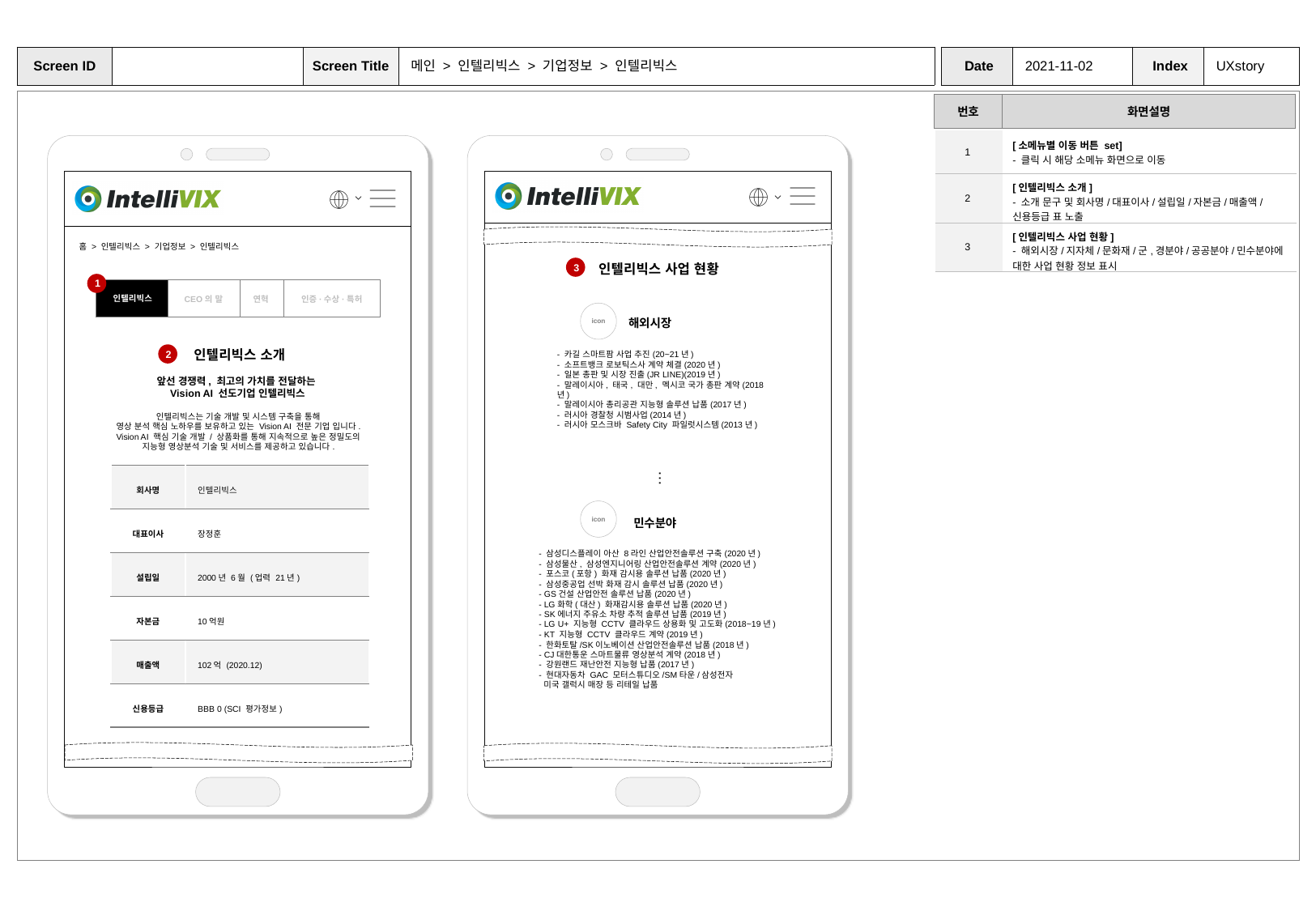

메인 > 인텔리빅스 > 기업정보 > 인텔리빅스
2021-11-02
UXstory
| 1 | [소메뉴별 이동 버튼 set] - 클릭 시 해당 소메뉴 화면으로 이동 |
| --- | --- |
| 2 | [인텔리빅스 소개] - 소개 문구 및 회사명/대표이사/설립일/자본금/매출액/신용등급 표 노출 |
| 3 | [인텔리빅스 사업 현황] - 해외시장/지자체/문화재/군,경분야/공공분야/민수분야에 대한 사업 현황 정보 표시 |

홈 > 인텔리빅스 > 기업정보 > 인텔리빅스
인텔리빅스 사업 현황
3
1

인텔리빅스
연혁
인증·수상·특허
CEO의 말
icon
해외시장
인텔리빅스 소개
- 카길 스마트팜 사업 추진(20~21년)
- 소프트뱅크 로보틱스사 계약 체결(2020년)
- 일본 총판 및 시장 진출(JR LINE)(2019년)
- 말레이시아, 태국, 대만, 멕시코 국가 총판 계약(2018년)
- 말레이시아 총리공관 지능형 솔루션 납품(2017년)
- 러시아 경찰청 시범사업(2014년)
- 러시아 모스크바 Safety City 파일럿시스템(2013년)
2
앞선 경쟁력, 최고의 가치를 전달하는
Vision AI 선도기업 인텔리빅스

인텔리빅스는 기술 개발 및 시스템 구축을 통해
영상 분석 핵심 노하우를 보유하고 있는 Vision AI 전문 기업 입니다.
Vision AI 핵심 기술 개발 / 상품화를 통해 지속적으로 높은 정밀도의
지능형 영상분석 기술 및 서비스를 제공하고 있습니다.

…
| 회사명 | 인텔리빅스 |
| --- | --- |
| 대표이사 | 장정훈 |
| 설립일 | 2000년 6월 (업력 21년) |
| 자본금 | 10억원 |
| 매출액 | 102억 (2020.12) |
| 신용등급 | BBB 0 (SCI 평가정보) |
icon
민수분야
- 삼성디스플레이 아산 8라인 산업안전솔루션 구축(2020년)
- 삼성물산, 삼성엔지니어링 산업안전솔루션 계약(2020년)
- 포스코(포항) 화재 감시용 솔루션 납품(2020년)
- 삼성중공업 선박 화재 감시 솔루션 납품(2020년)
- GS건설 산업안전 솔루션 납품(2020년)
- LG화학(대산) 화재감시용 솔루션 납품(2020년)
- SK에너지 주유소 차량 추적 솔루션 납품(2019년)
- LG U+ 지능형 CCTV 클라우드 상용화 및 고도화(2018~19년)
- KT 지능형 CCTV 클라우드 계약(2019년)
- 한화토탈/SK이노베이션 산업안전솔루션 납품(2018년)
- CJ대한통운 스마트물류 영상분석 계약(2018년)
- 강원랜드 재난안전 지능형 납품(2017년)
- 현대자동차 GAC 모터스튜디오/SM타운/삼성전자
  미국 갤럭시 매장 등 리테일 납품